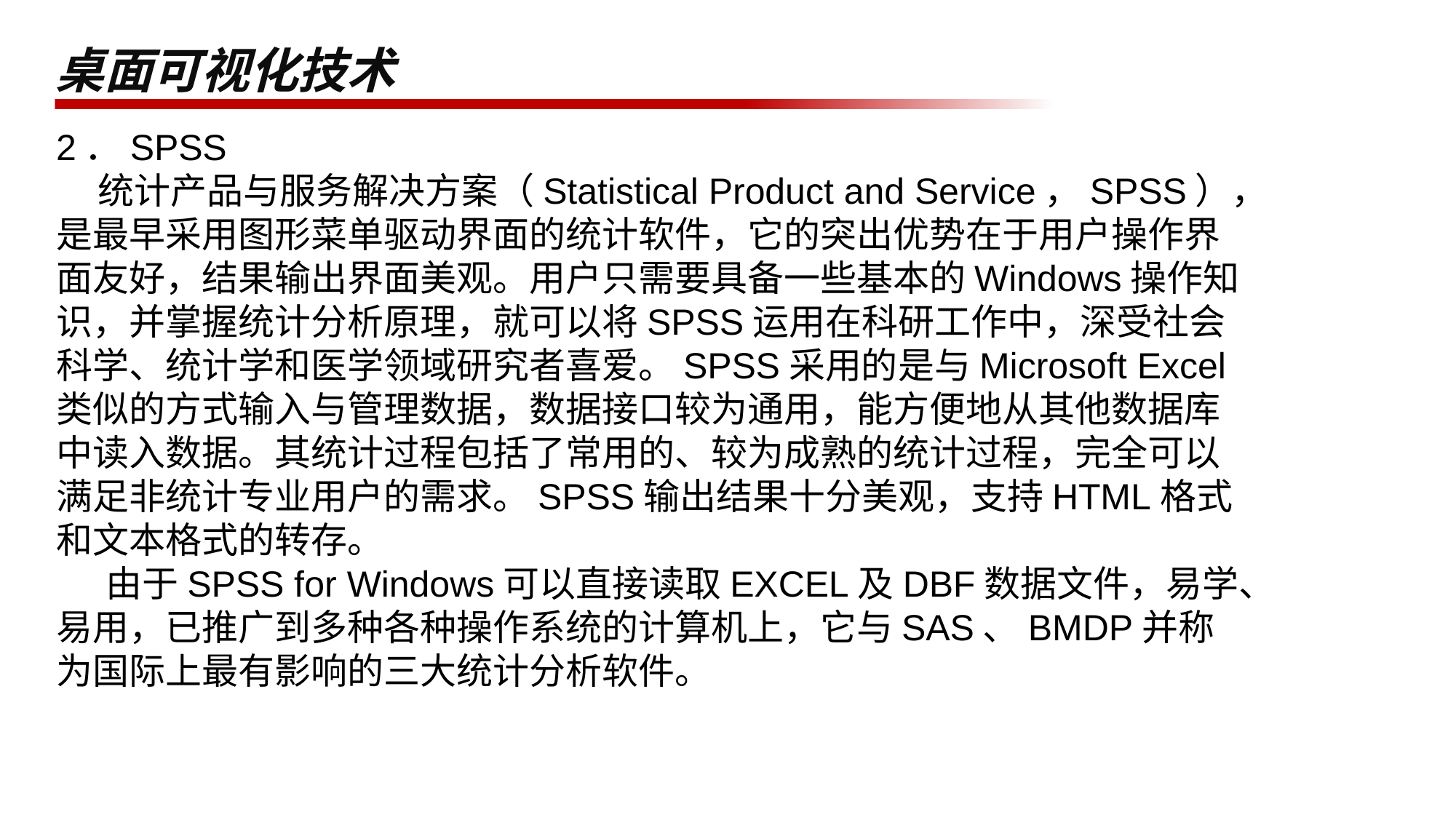

# 桌面可视化技术

2．SPSS
    统计产品与服务解决方案（Statistical Product and Service，SPSS），是最早采用图形菜单驱动界面的统计软件，它的突出优势在于用户操作界面友好，结果输出界面美观。用户只需要具备一些基本的Windows操作知识，并掌握统计分析原理，就可以将SPSS运用在科研工作中，深受社会科学、统计学和医学领域研究者喜爱。SPSS采用的是与Microsoft Excel类似的方式输入与管理数据，数据接口较为通用，能方便地从其他数据库中读入数据。其统计过程包括了常用的、较为成熟的统计过程，完全可以满足非统计专业用户的需求。SPSS输出结果十分美观，支持HTML格式和文本格式的转存。
     由于SPSS for Windows可以直接读取EXCEL及DBF数据文件，易学、易用，已推广到多种各种操作系统的计算机上，它与SAS、BMDP并称为国际上最有影响的三大统计分析软件。